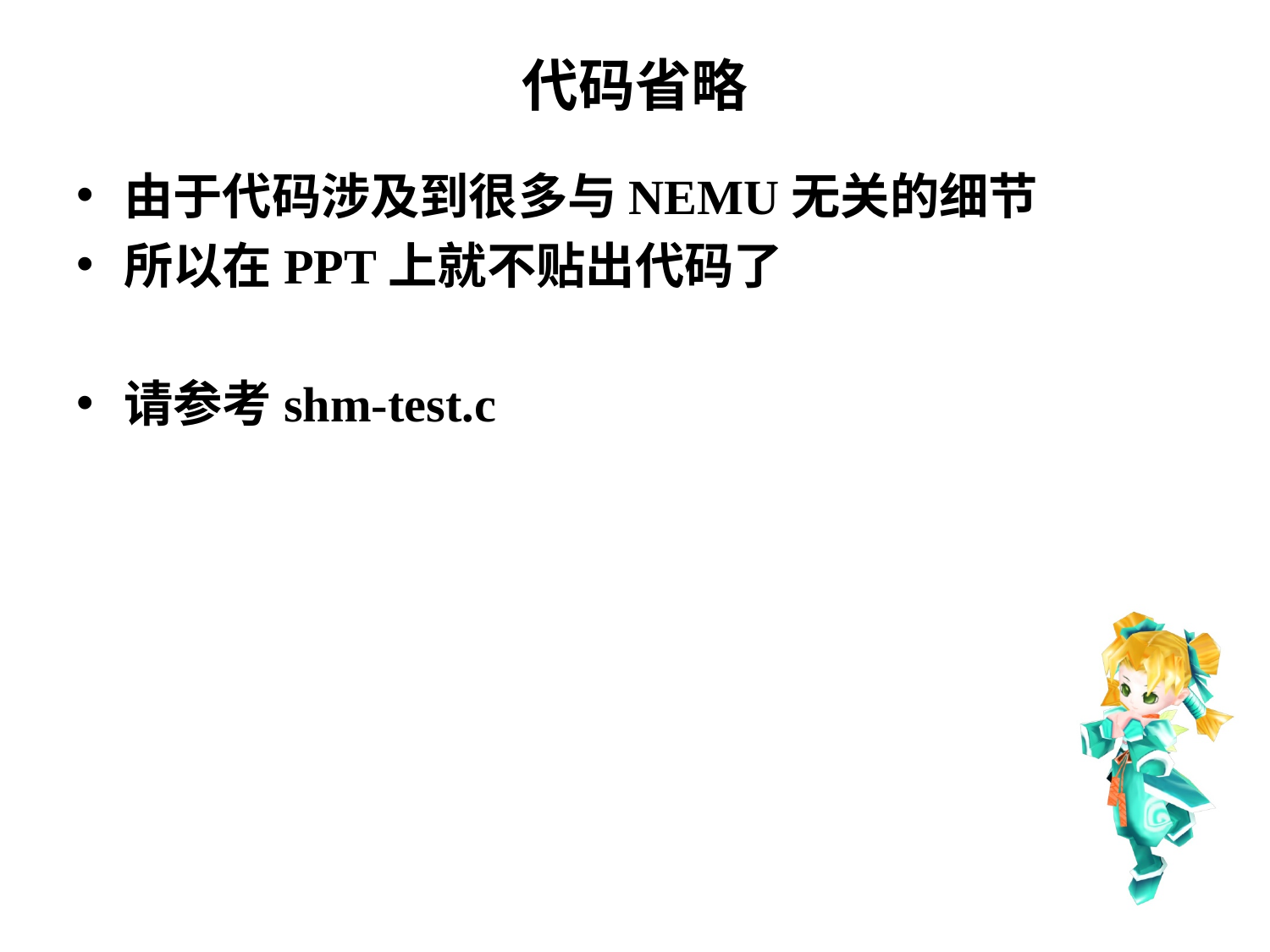

# 代码省略
由于代码涉及到很多与NEMU无关的细节
所以在PPT上就不贴出代码了

请参考shm-test.c